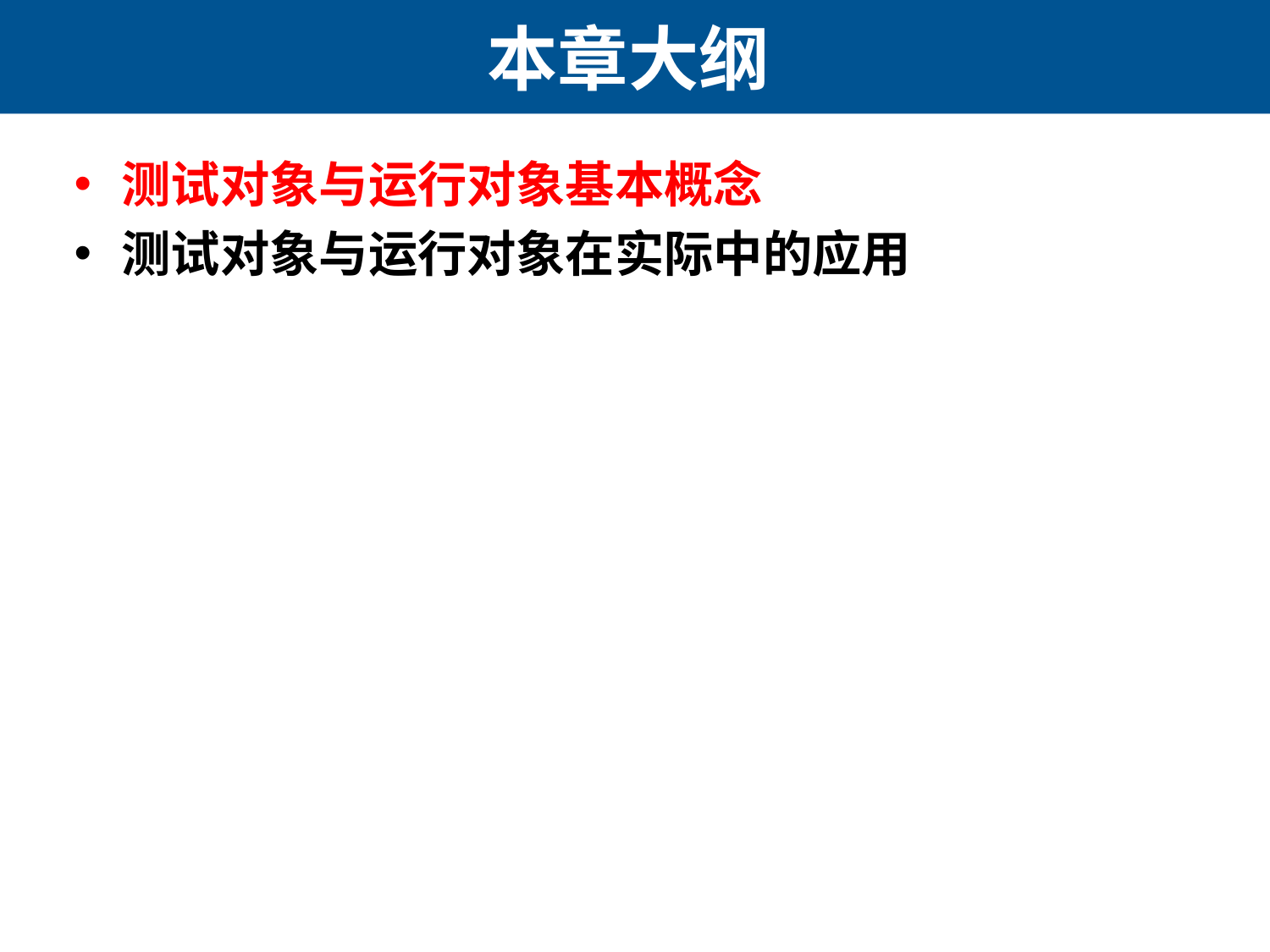

# 本章大纲
测试对象与运行对象基本概念
测试对象与运行对象在实际中的应用